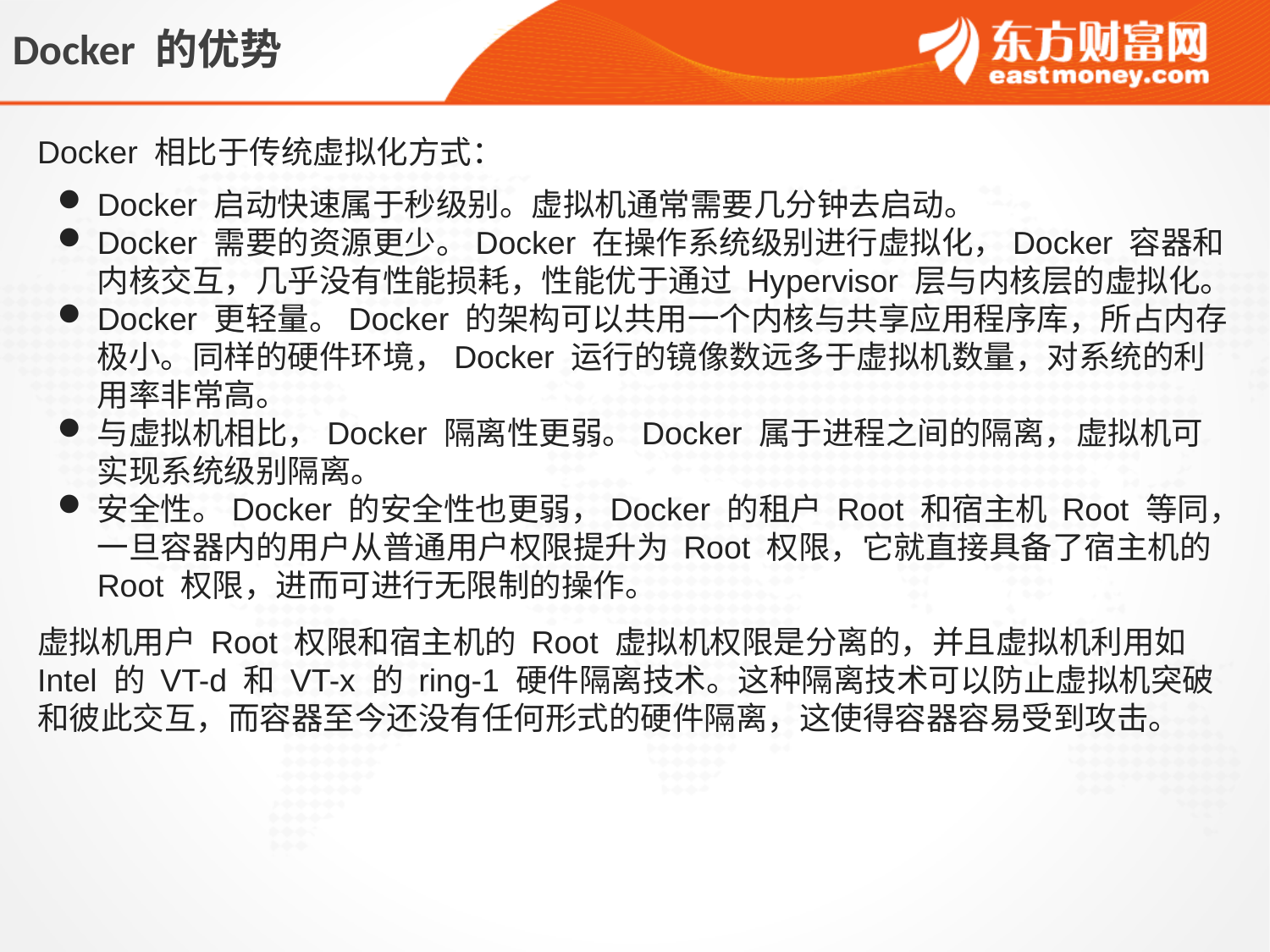

Docker 的优势
Docker 相比于传统虚拟化方式：
Docker 启动快速属于秒级别。虚拟机通常需要几分钟去启动。
Docker 需要的资源更少。Docker 在操作系统级别进行虚拟化，Docker 容器和内核交互，几乎没有性能损耗，性能优于通过 Hypervisor 层与内核层的虚拟化。
Docker 更轻量。Docker 的架构可以共用一个内核与共享应用程序库，所占内存极小。同样的硬件环境，Docker 运行的镜像数远多于虚拟机数量，对系统的利用率非常高。
与虚拟机相比，Docker 隔离性更弱。Docker 属于进程之间的隔离，虚拟机可实现系统级别隔离。
安全性。Docker 的安全性也更弱，Docker 的租户 Root 和宿主机 Root 等同，一旦容器内的用户从普通用户权限提升为 Root 权限，它就直接具备了宿主机的 Root 权限，进而可进行无限制的操作。
虚拟机用户 Root 权限和宿主机的 Root 虚拟机权限是分离的，并且虚拟机利用如 Intel 的 VT-d 和 VT-x 的 ring-1 硬件隔离技术。这种隔离技术可以防止虚拟机突破和彼此交互，而容器至今还没有任何形式的硬件隔离，这使得容器容易受到攻击。